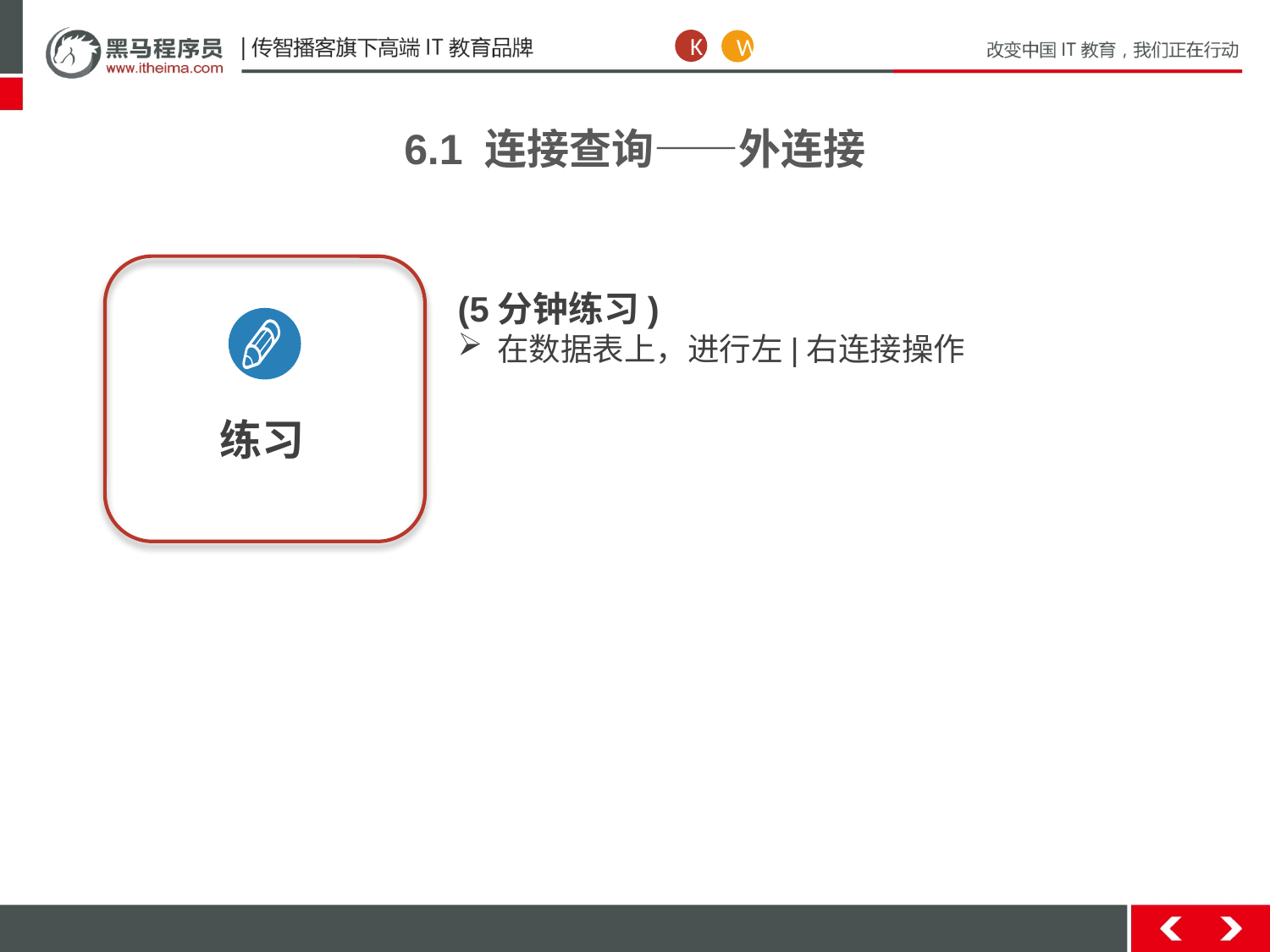

K
W
6.1 连接查询——外连接

练习
(5分钟练习)
在数据表上，进行左|右连接操作